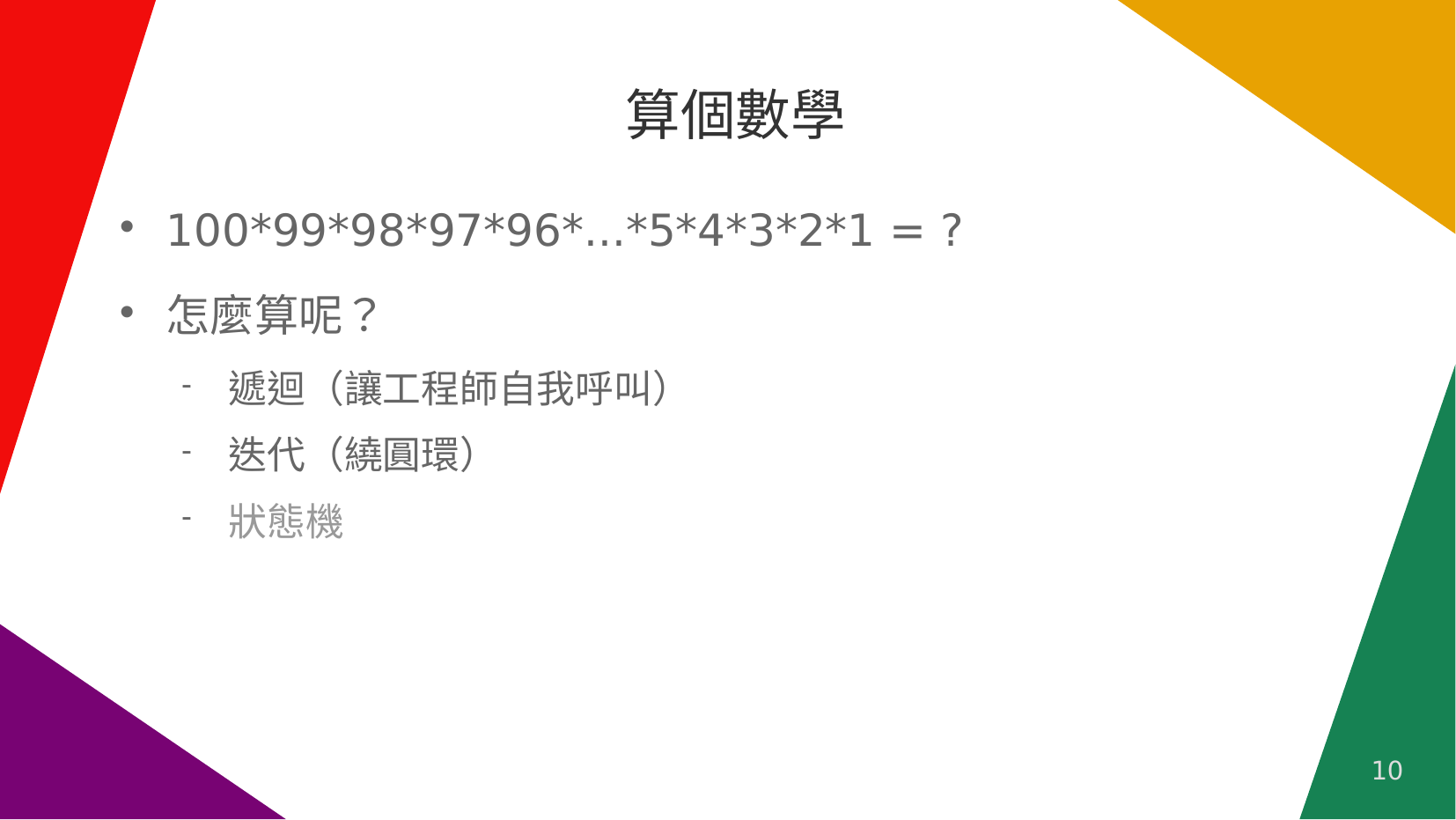

# 算個數學
100*99*98*97*96*...*5*4*3*2*1 = ?
怎麼算呢？
遞迴（讓工程師自我呼叫）
迭代（繞圓環）
狀態機
10